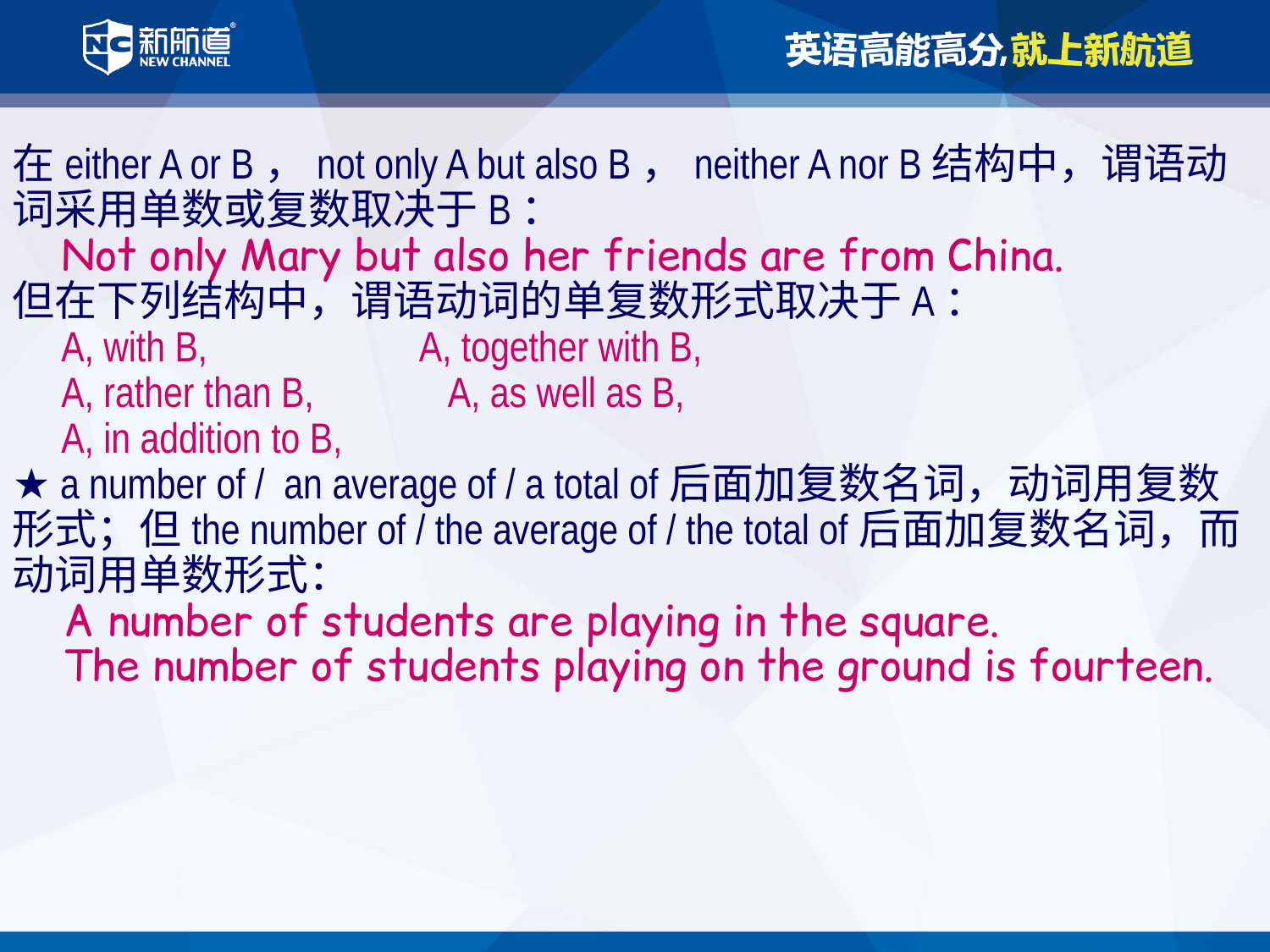

在either A or B，not only A but also B，neither A nor B结构中，谓语动词采用单数或复数取决于B：
     Not only Mary but also her friends are from China.
但在下列结构中，谓语动词的单复数形式取决于A：
     A, with B,                      A, together with B,
     A, rather than B,              A, as well as B,
     A, in addition to B,
★ a number of /  an average of / a total of后面加复数名词，动词用复数形式；但the number of / the average of / the total of后面加复数名词，而动词用单数形式：
     A number of students are playing in the square.
    The number of students playing on the ground is fourteen.